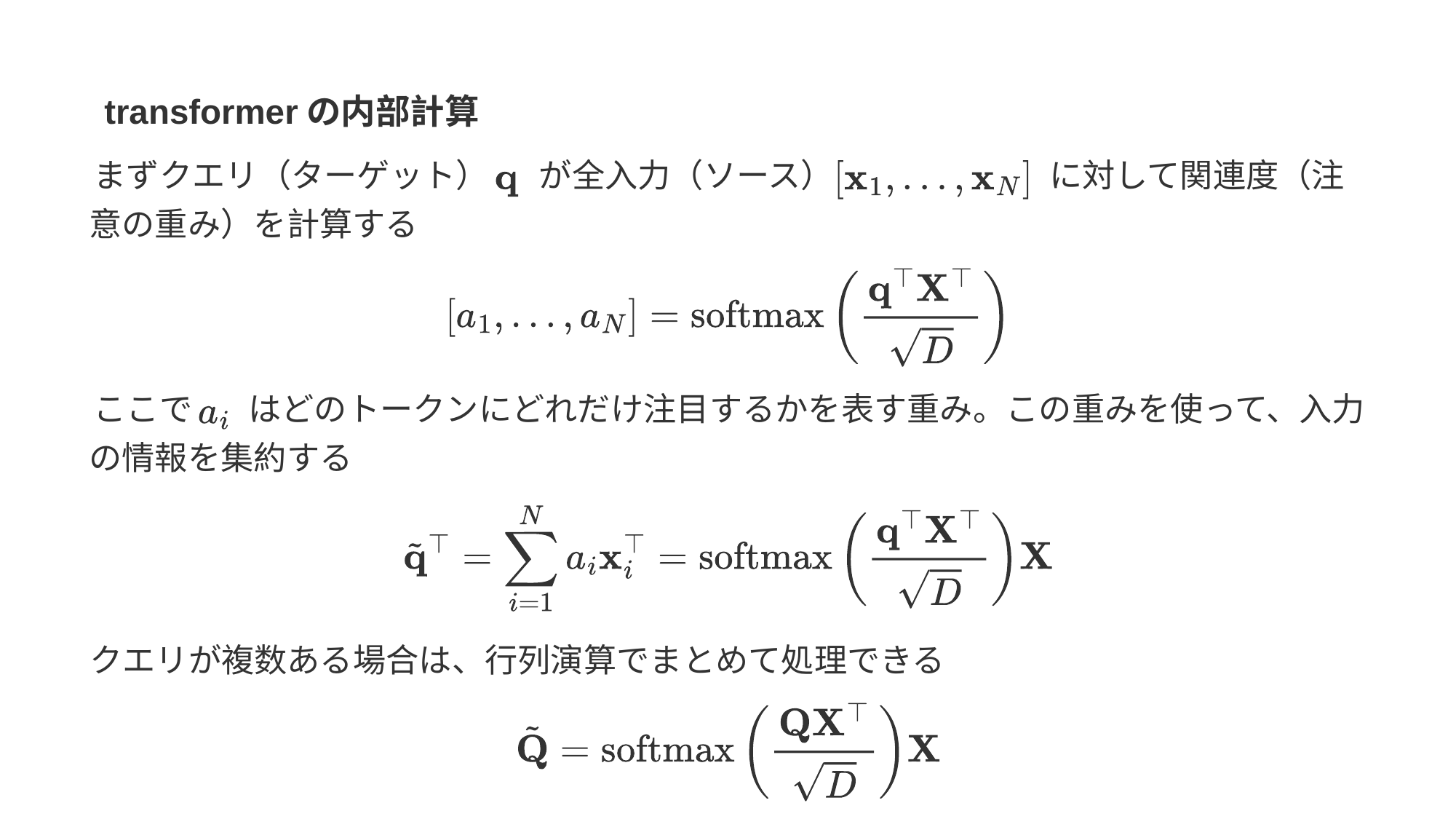

transformerの内部計算
まずクエリ（ターゲット）
 が全入力（ソース）
 に対して関連度（注

意の重み）を計算する

ここで
 はどのトークンにどれだけ注目するかを表す重み。この重みを使って、入力

の情報を集約する

クエリが複数ある場合は、行列演算でまとめて処理できる